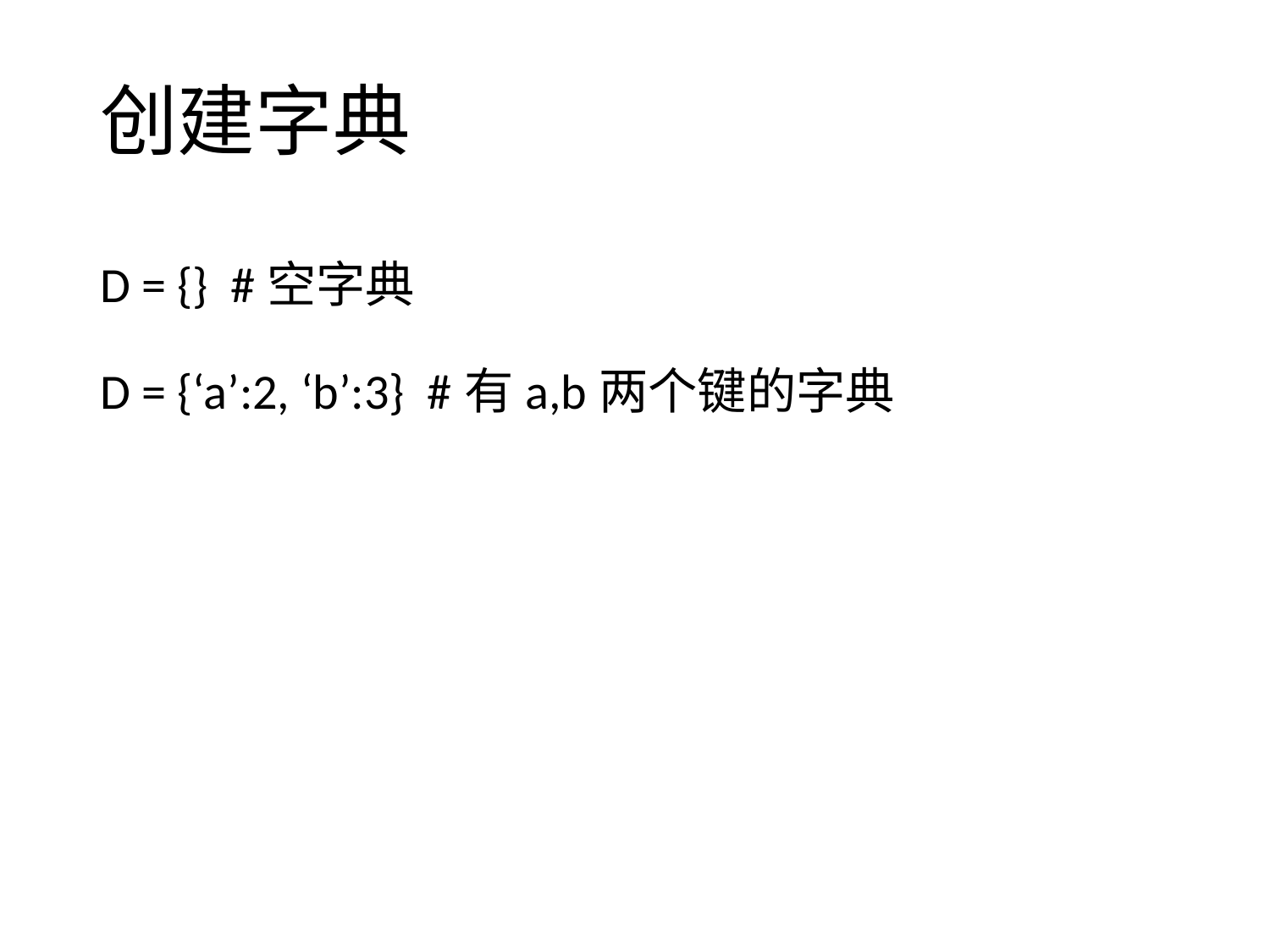

# 创建字典
D = {}  #空字典
D = {‘a’:2, ‘b’:3}  #有a,b两个键的字典